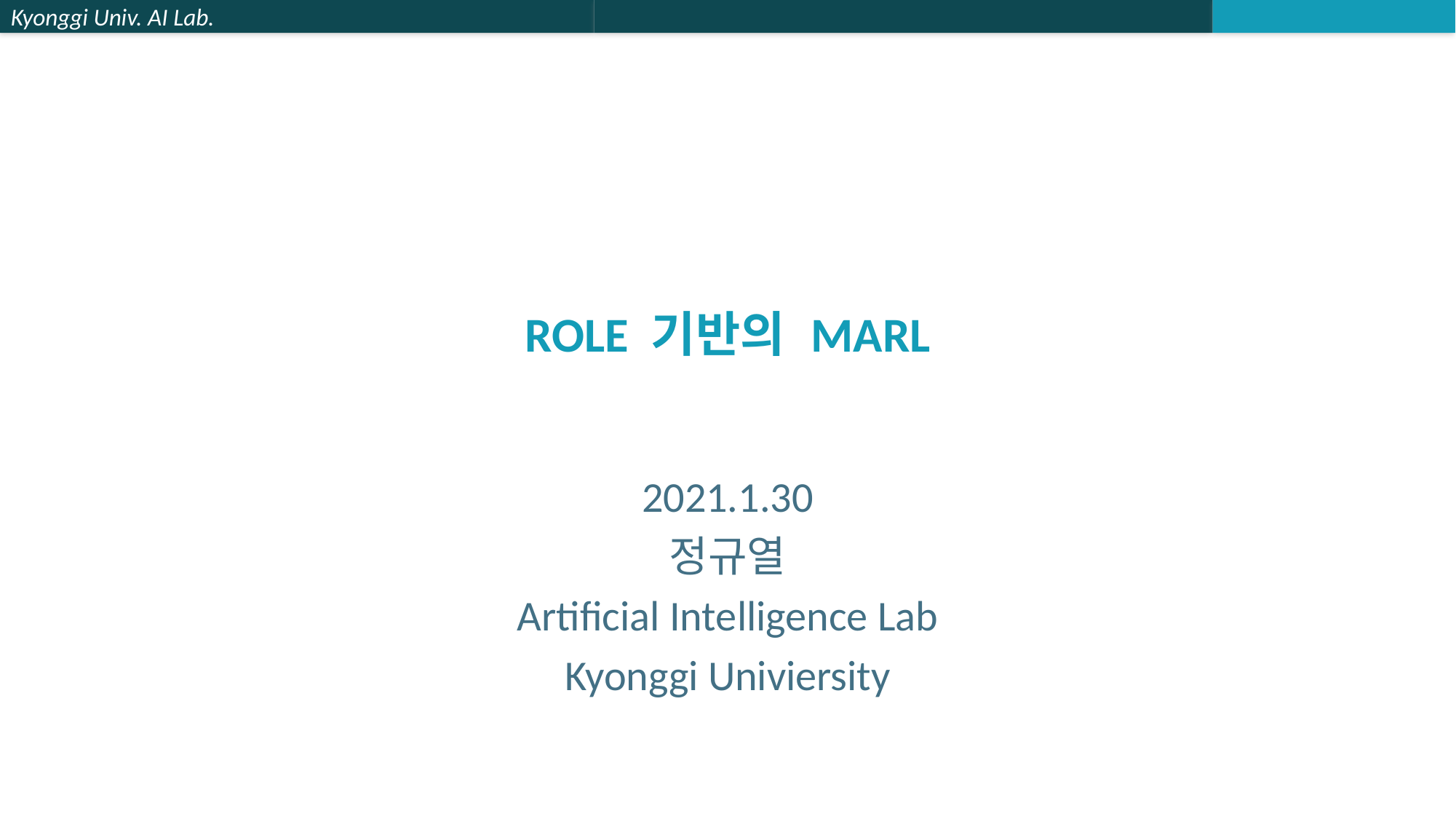

# Role 기반의 MARL
2021.1.30
정규열
Artificial Intelligence Lab
Kyonggi Univiersity